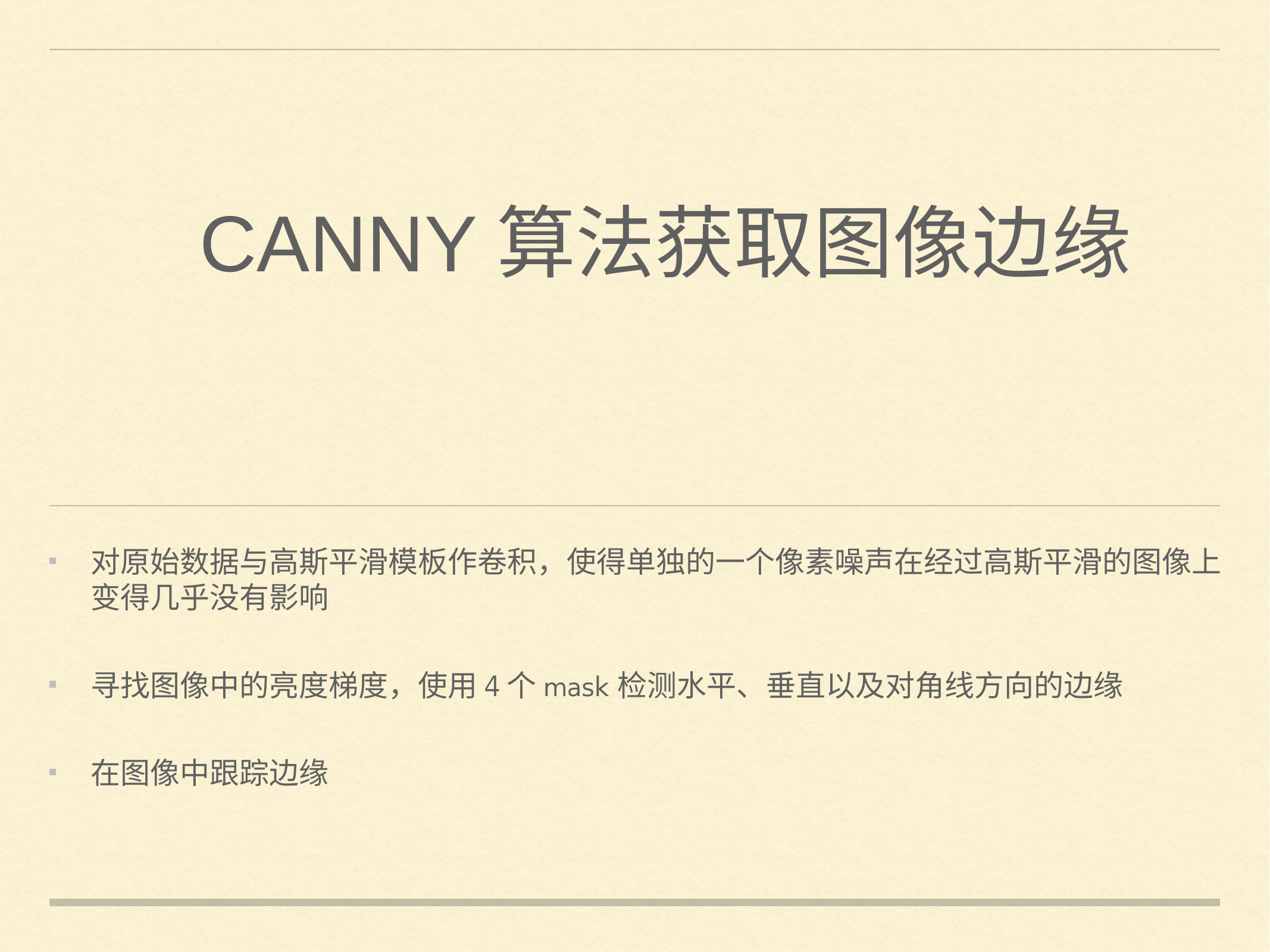

# Canny算法获取图像边缘
对原始数据与高斯平滑模板作卷积，使得单独的一个像素噪声在经过高斯平滑的图像上变得几乎没有影响
寻找图像中的亮度梯度，使用4个mask检测水平、垂直以及对角线方向的边缘
在图像中跟踪边缘